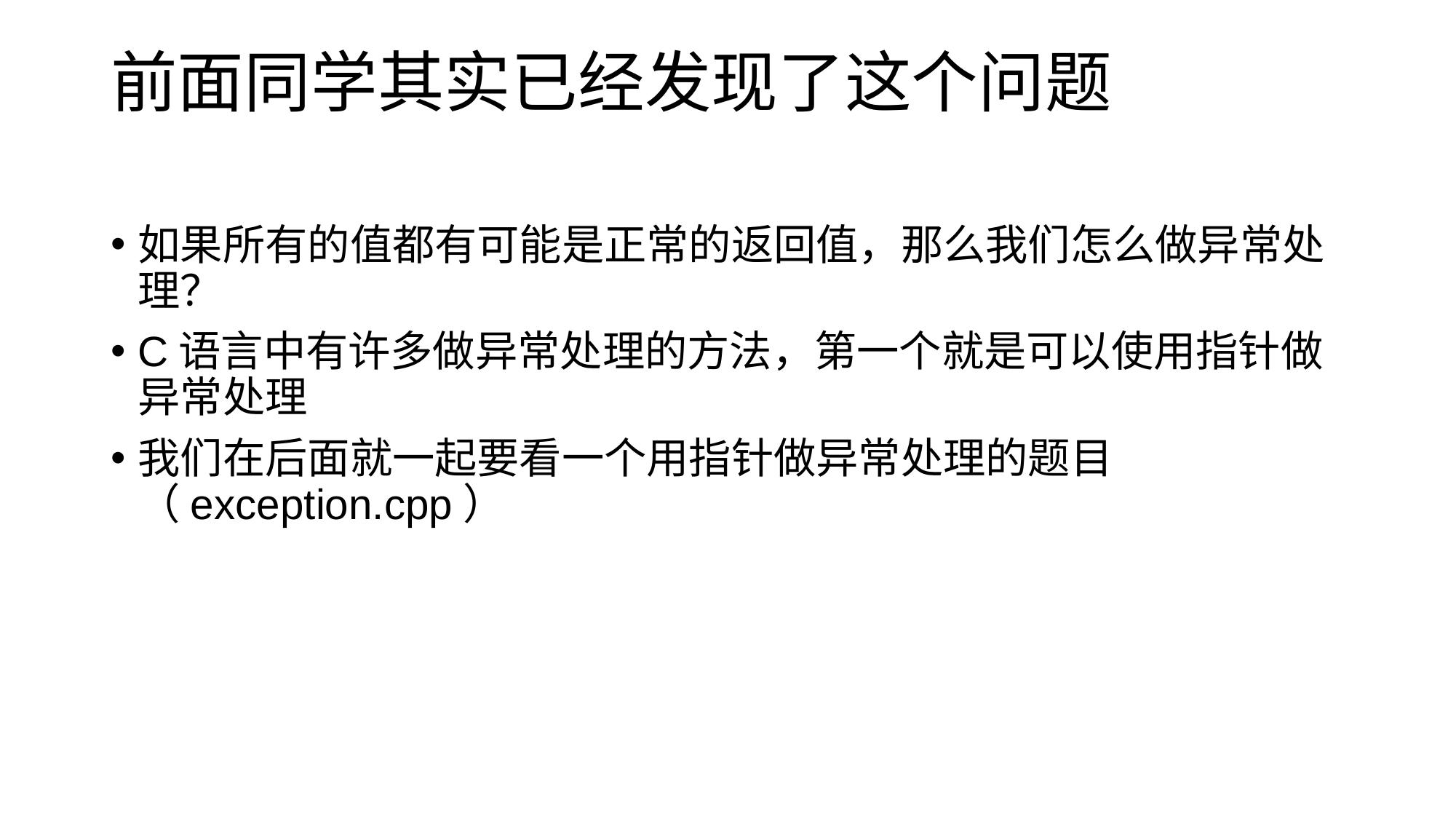

# 前面同学其实已经发现了这个问题
如果所有的值都有可能是正常的返回值，那么我们怎么做异常处理？
C语言中有许多做异常处理的方法，第一个就是可以使用指针做异常处理
我们在后面就一起要看一个用指针做异常处理的题目（exception.cpp）